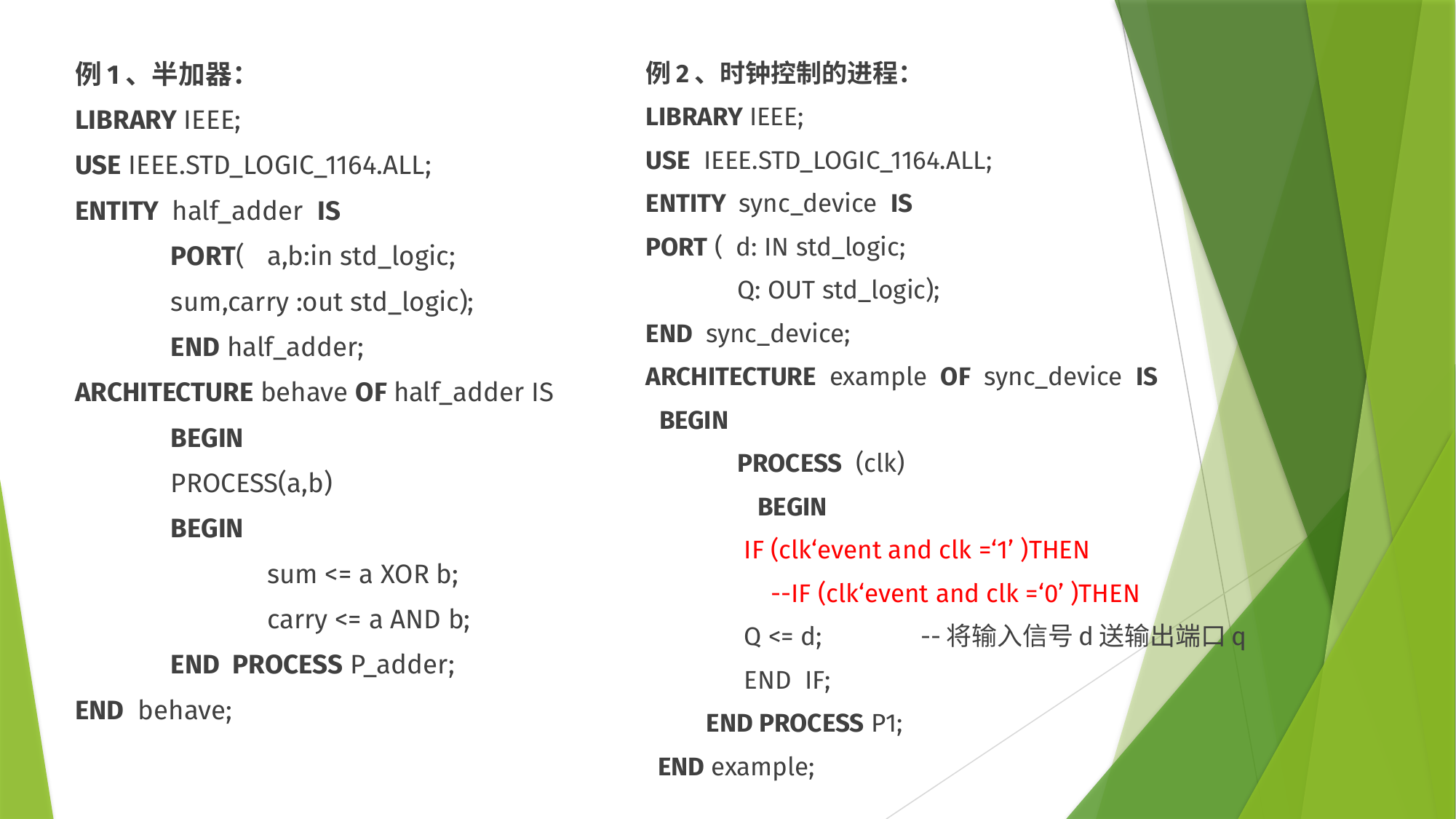

例2、时钟控制的进程：
LIBRARY IEEE;
USE  IEEE.STD_LOGIC_1164.ALL;
ENTITY  sync_device  IS
PORT (  d: IN std_logic;
         	Q: OUT std_logic);
END  sync_device;
ARCHITECTURE  example  OF  sync_device  IS
  BEGIN
	PROCESS  (clk)
 	   BEGIN
     		 IF (clk‘event and clk =‘1’ )THEN
	     --IF (clk‘event and clk =‘0’ )THEN
         		 Q <= d;   	--将输入信号d送输出端口q
          	 END  IF;
         END PROCESS P1;
  END example;

例1、半加器：
LIBRARY IEEE;
USE IEEE.STD_LOGIC_1164.ALL;
ENTITY  half_adder  IS
	PORT(  	a,b:in std_logic;
    			sum,carry :out std_logic);
	END half_adder;
ARCHITECTURE behave OF half_adder IS
	BEGIN
		PROCESS(a,b)
		BEGIN
 	 		sum <= a XOR b;
 	 		carry <= a AND b;
		END  PROCESS P_adder;
END  behave;